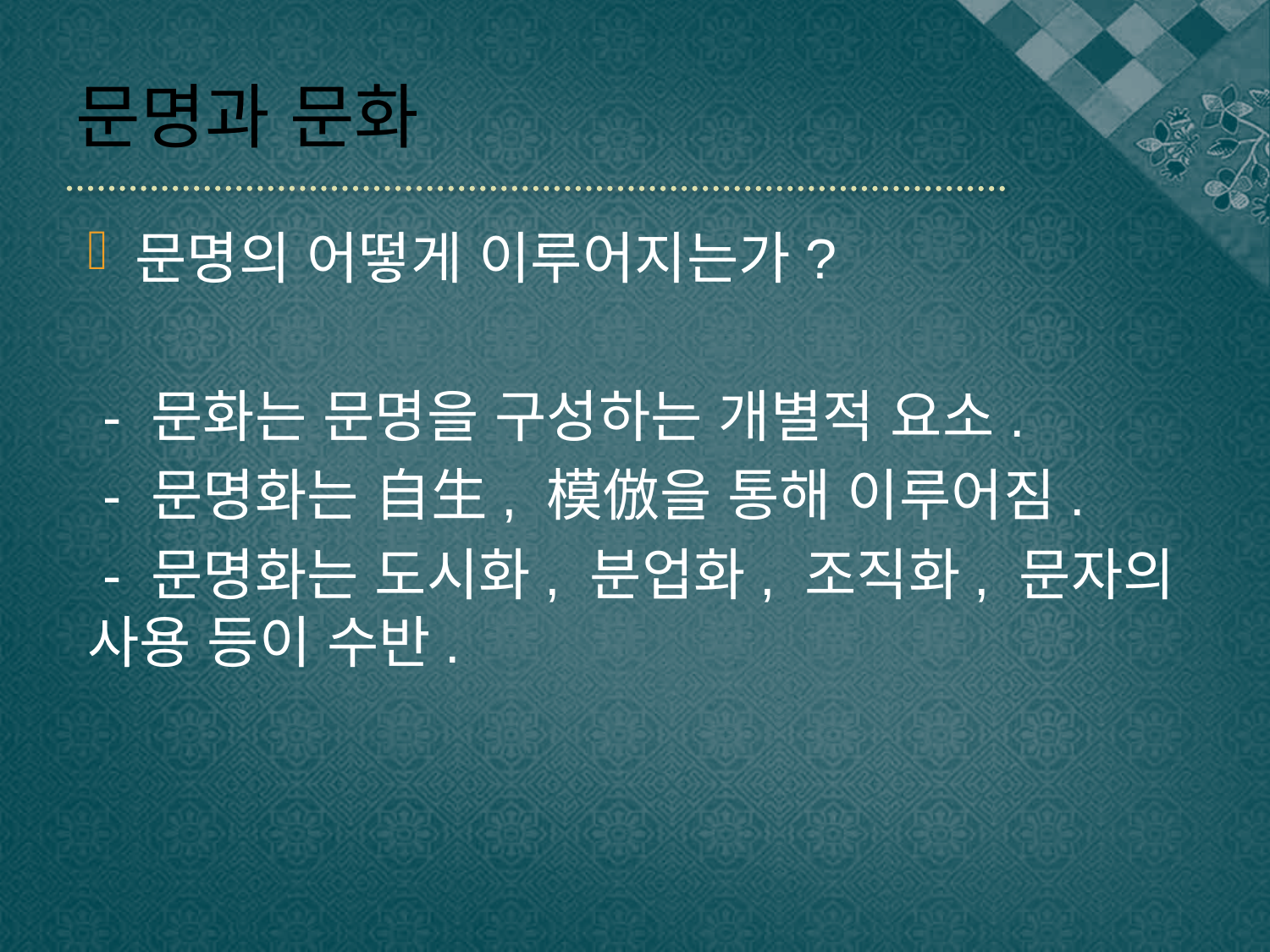

# 문명과 문화
문명의 어떻게 이루어지는가?

 - 문화는 문명을 구성하는 개별적 요소.
 - 문명화는 自生, 模倣을 통해 이루어짐.
 - 문명화는 도시화, 분업화, 조직화, 문자의 사용 등이 수반.